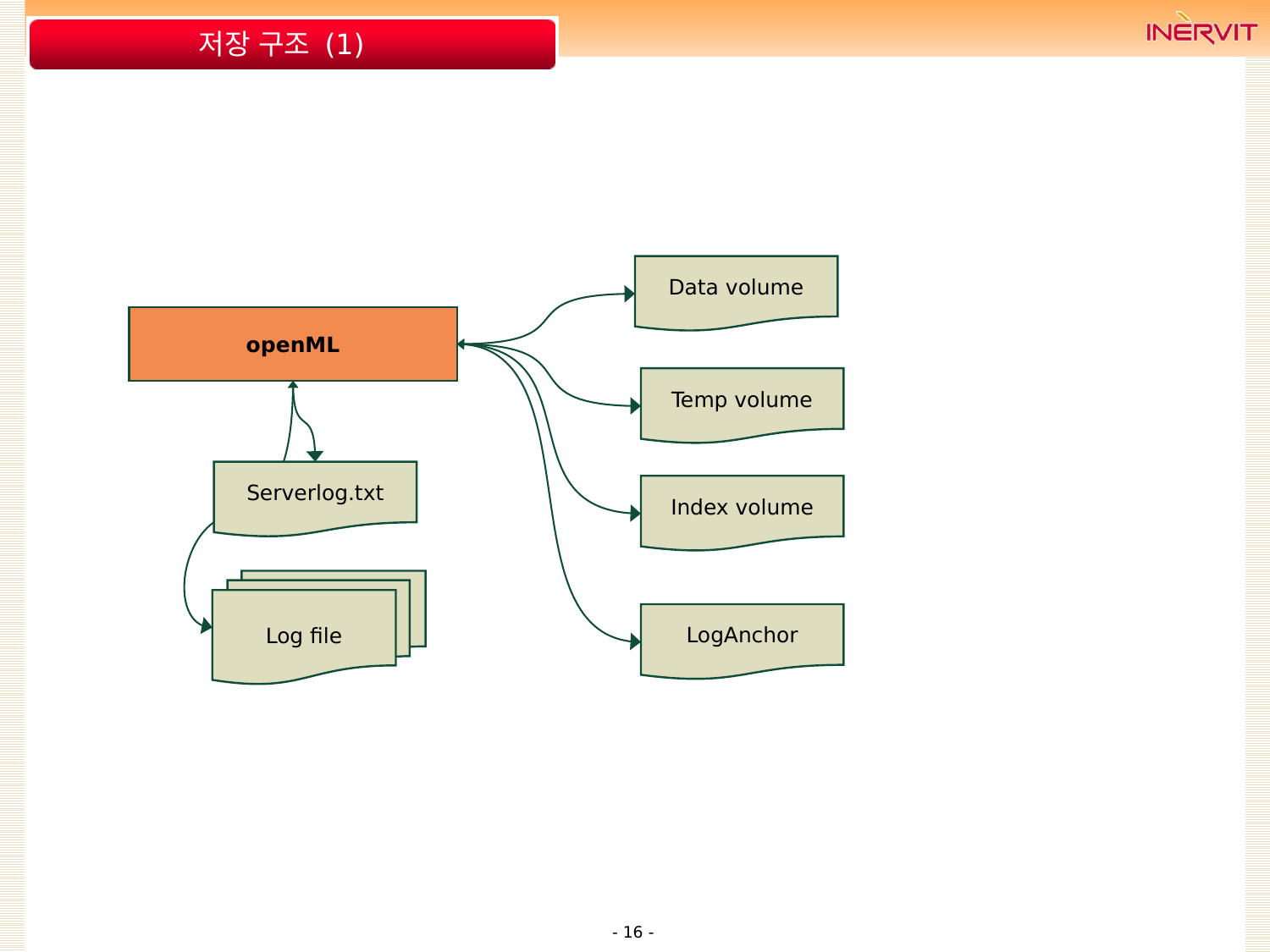

# 저장 구조 (1)
Data volume
openML
Temp volume
Serverlog.txt
Index volume
Log file
LogAnchor
- 16 -